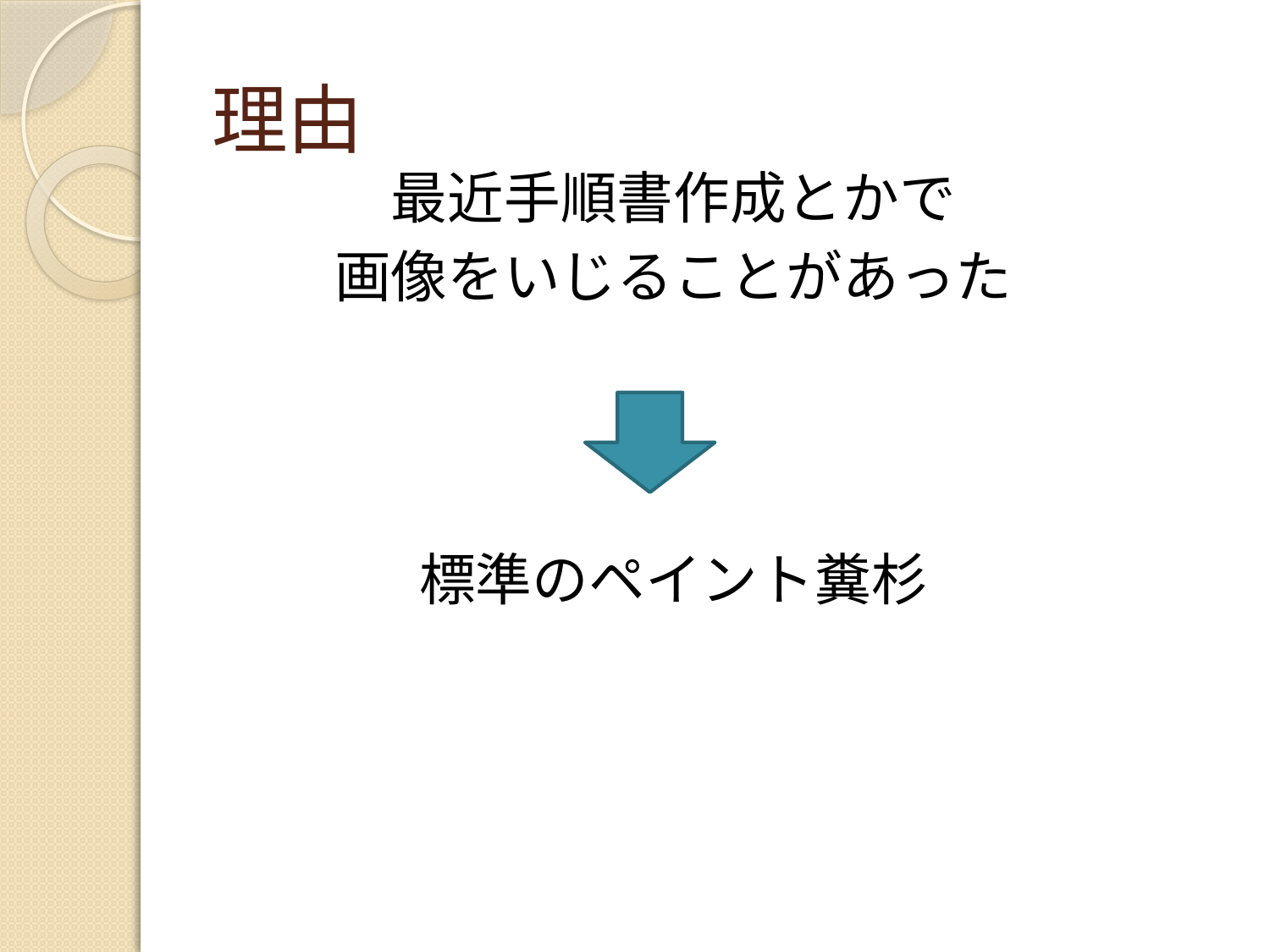

# 理由
最近手順書作成とかで
画像をいじることがあった

標準のペイント糞杉